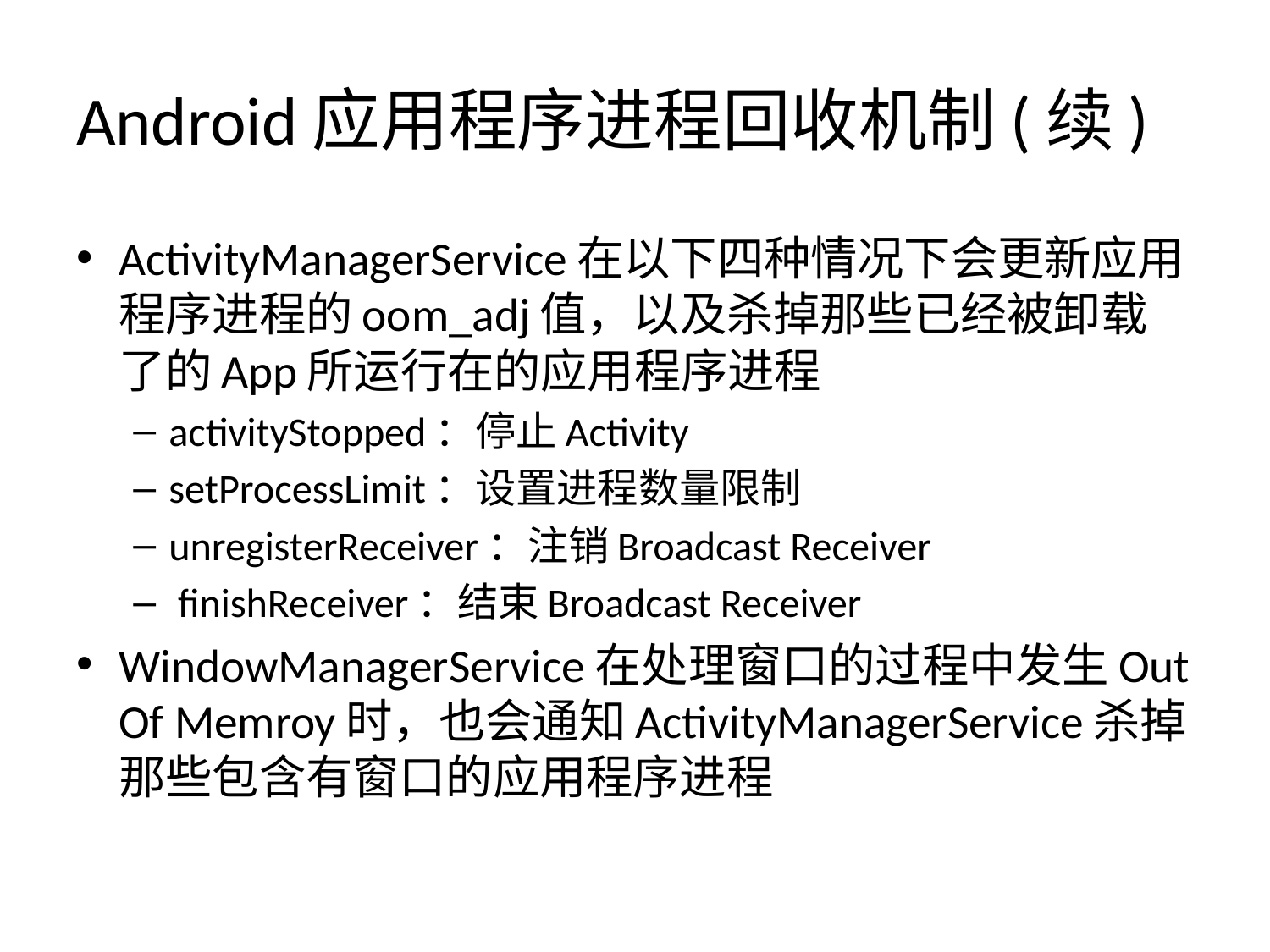

# Android应用程序进程回收机制(续)
ActivityManagerService在以下四种情况下会更新应用程序进程的oom_adj值，以及杀掉那些已经被卸载了的App所运行在的应用程序进程
activityStopped：停止Activity
setProcessLimit：设置进程数量限制
unregisterReceiver：注销Broadcast Receiver
 finishReceiver：结束Broadcast Receiver
WindowManagerService在处理窗口的过程中发生Out Of Memroy时，也会通知ActivityManagerService杀掉那些包含有窗口的应用程序进程